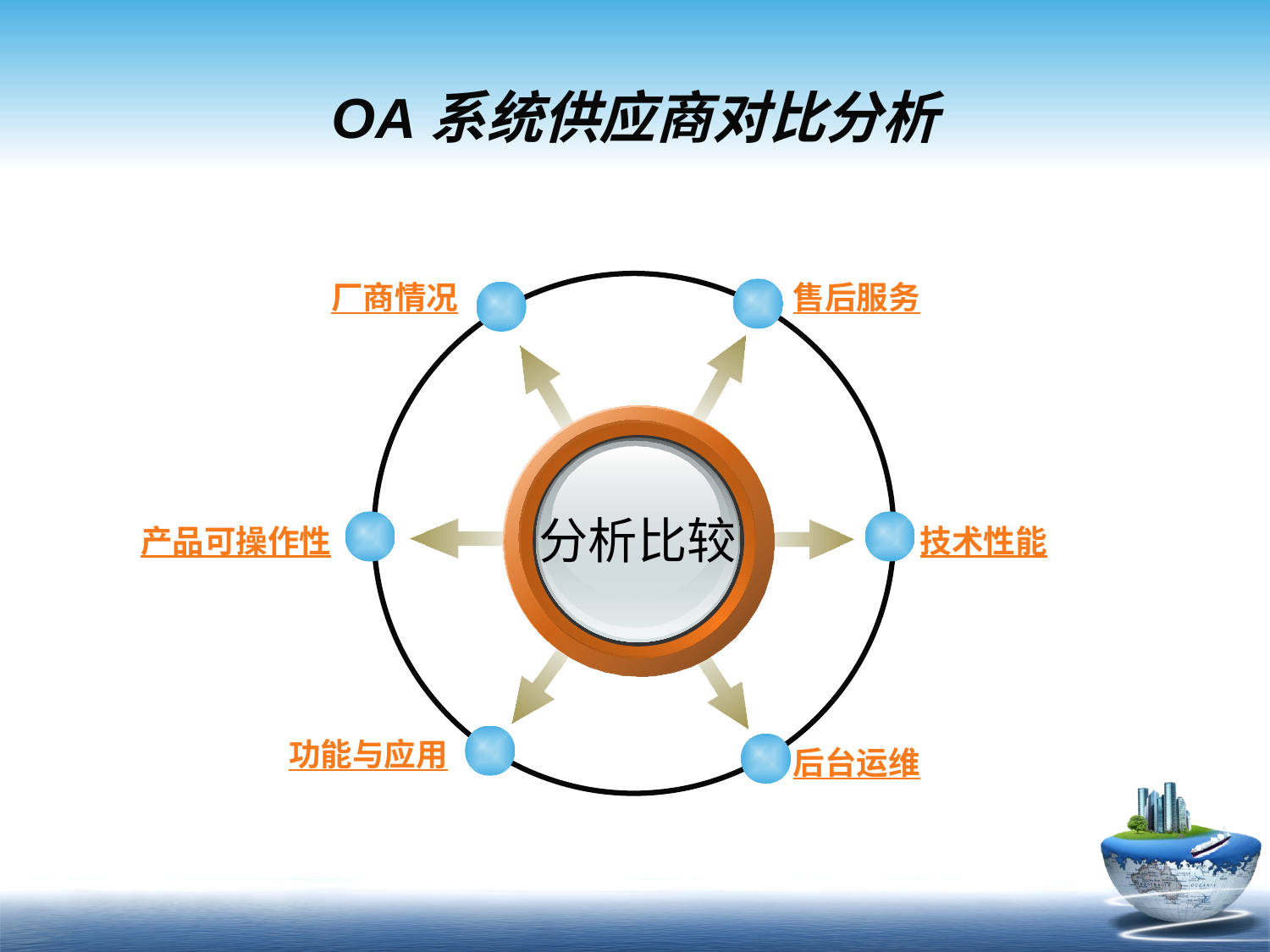

# OA系统供应商对比分析
厂商情况
售后服务

分析比较

产品可操作性
技术性能

功能与应用

后台运维